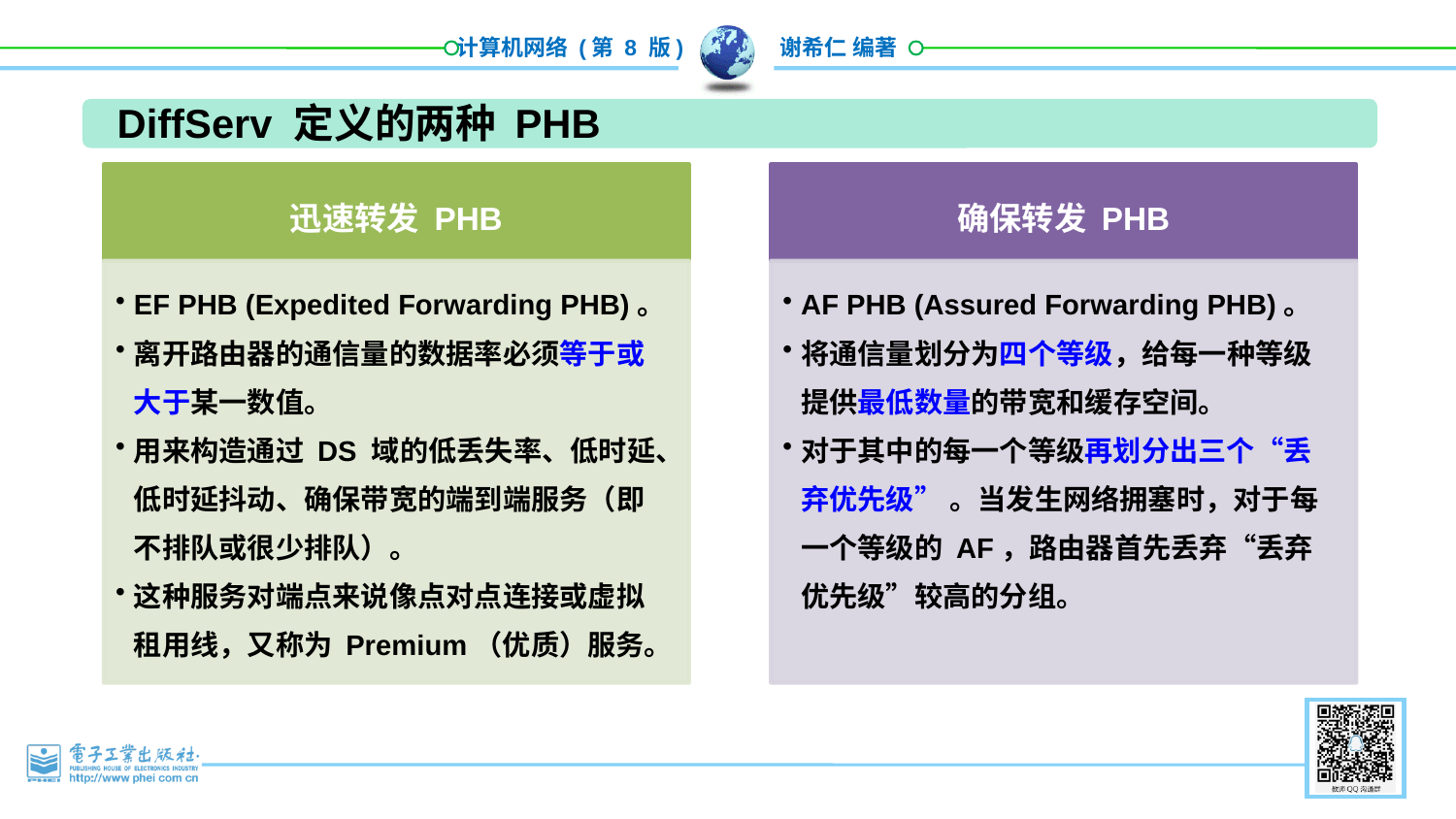

DiffServ 定义的两种 PHB

迅速转发 PHB
EF PHB (Expedited Forwarding PHB)。
离开路由器的通信量的数据率必须等于或大于某一数值。
用来构造通过 DS 域的低丢失率、低时延、低时延抖动、确保带宽的端到端服务（即不排队或很少排队）。
这种服务对端点来说像点对点连接或虚拟租用线，又称为 Premium（优质）服务。
确保转发 PHB
AF PHB (Assured Forwarding PHB)。
将通信量划分为四个等级，给每一种等级提供最低数量的带宽和缓存空间。
对于其中的每一个等级再划分出三个“丢弃优先级” 。当发生网络拥塞时，对于每一个等级的 AF，路由器首先丢弃“丢弃优先级”较高的分组。